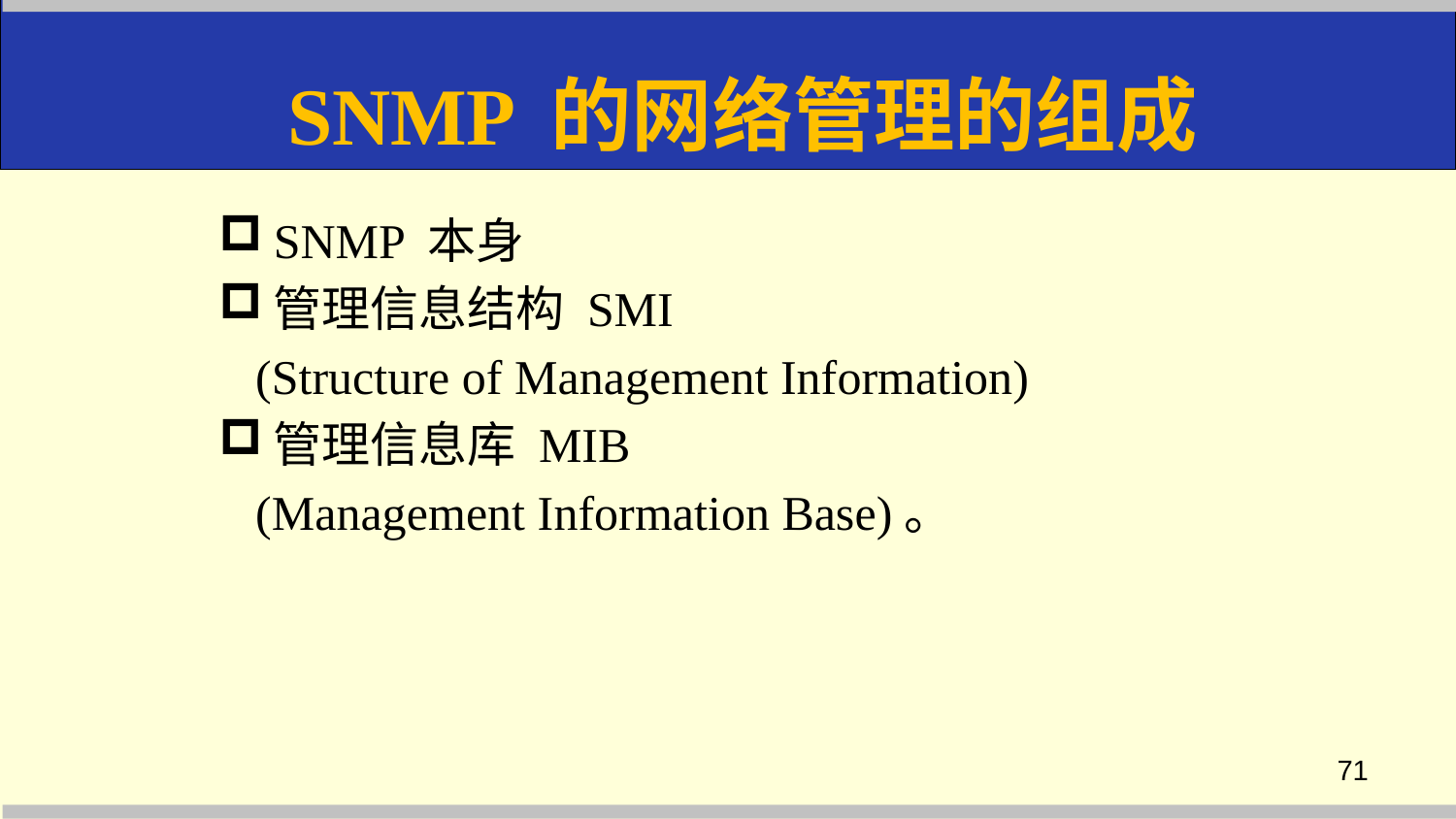

SNMP 的网络管理的组成
SNMP 本身
管理信息结构 SMI
   (Structure of Management Information)
管理信息库 MIB
   (Management Information Base)。
71